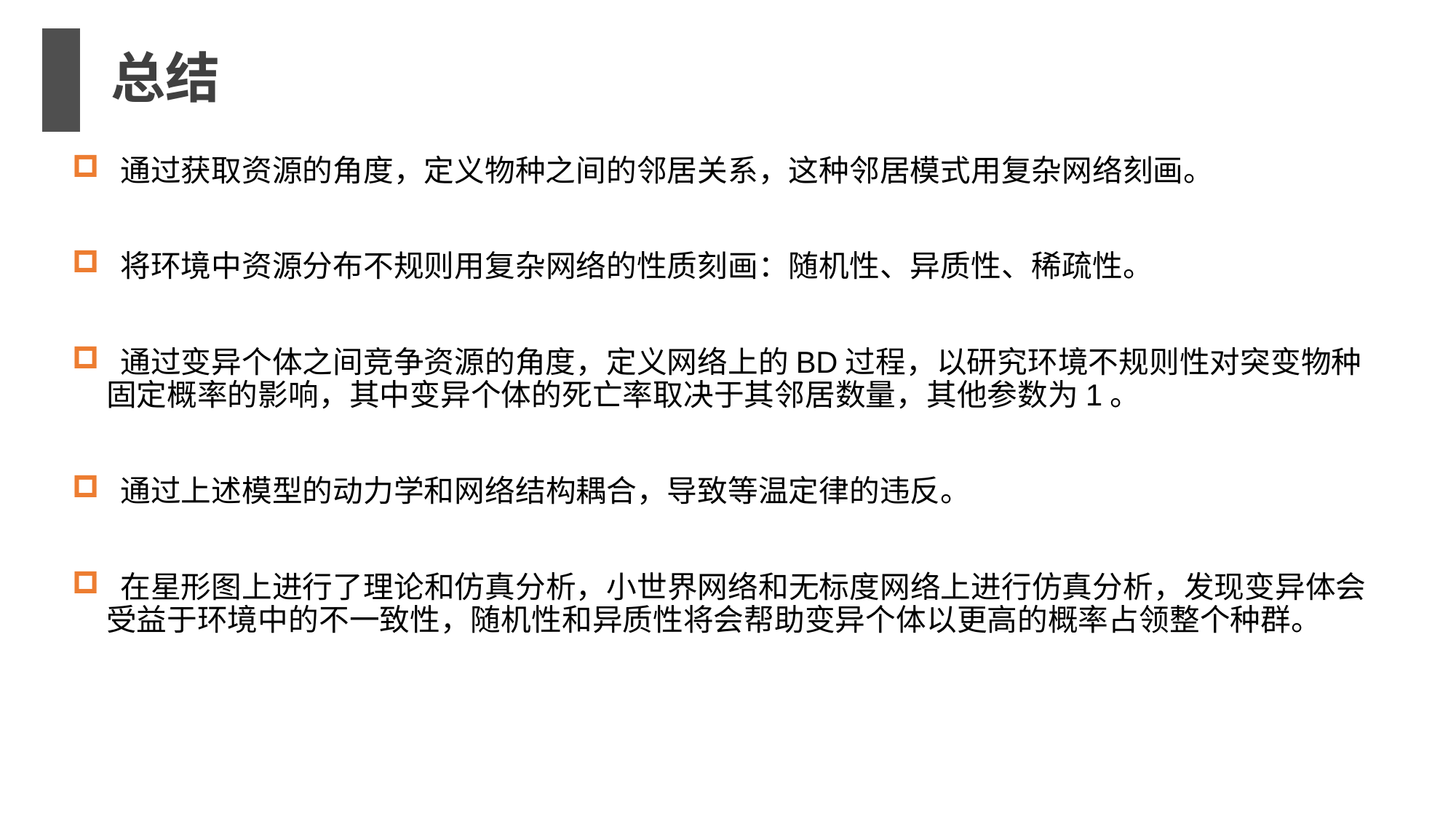

# 总结
 通过获取资源的角度，定义物种之间的邻居关系，这种邻居模式用复杂网络刻画。

 将环境中资源分布不规则用复杂网络的性质刻画：随机性、异质性、稀疏性。

 通过变异个体之间竞争资源的角度，定义网络上的BD过程，以研究环境不规则性对突变物种固定概率的影响，其中变异个体的死亡率取决于其邻居数量，其他参数为1。

 通过上述模型的动力学和网络结构耦合，导致等温定律的违反。

 在星形图上进行了理论和仿真分析，小世界网络和无标度网络上进行仿真分析，发现变异体会受益于环境中的不一致性，随机性和异质性将会帮助变异个体以更高的概率占领整个种群。